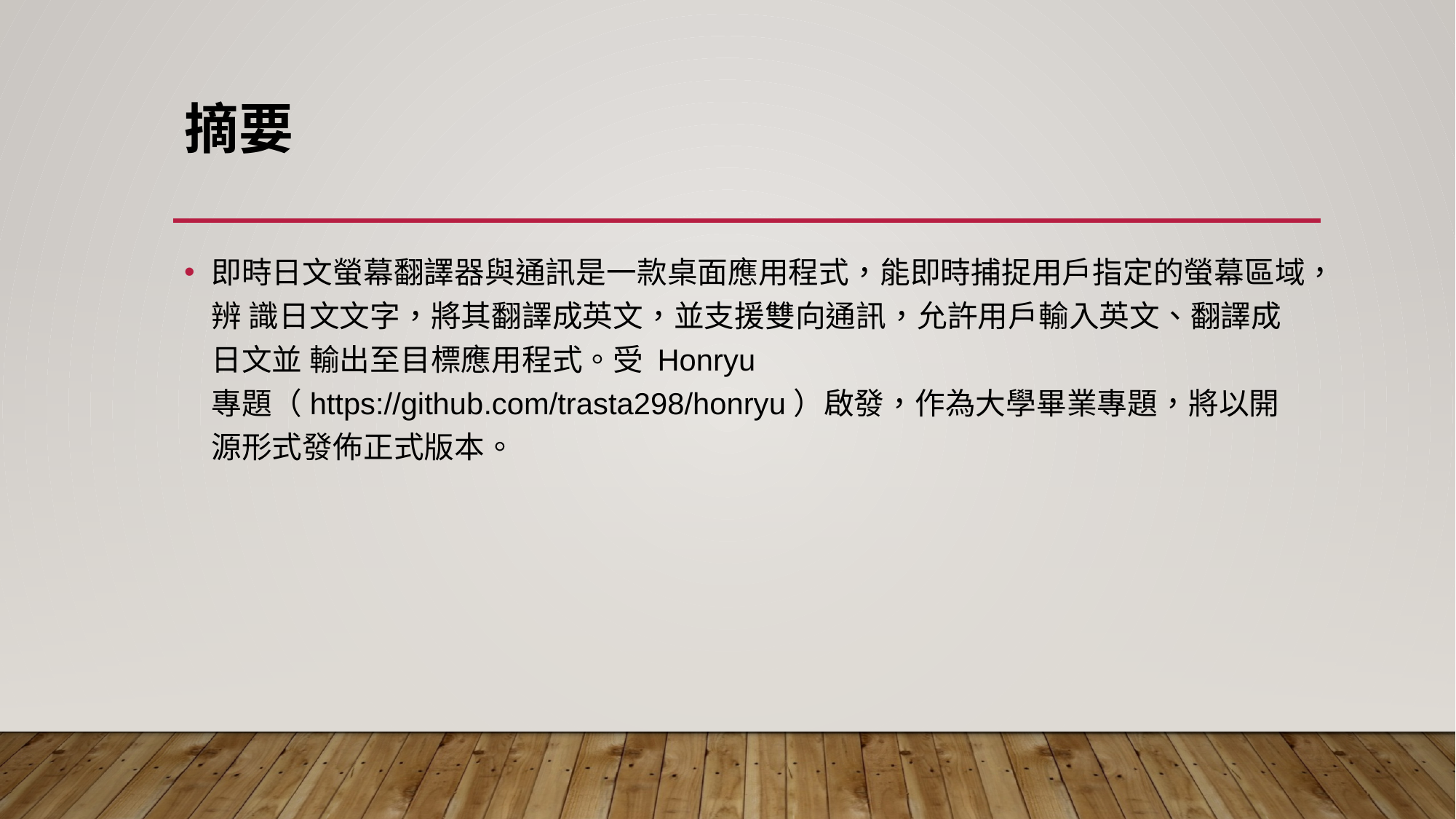

# 摘要
即時日文螢幕翻譯器與通訊是一款桌面應用程式，能即時捕捉用戶指定的螢幕區域，辨 識日文文字，將其翻譯成英文，並支援雙向通訊，允許用戶輸入英文、翻譯成日文並 輸出至目標應用程式。受 Honryu 專題（https://github.com/trasta298/honryu）啟發，作為大學畢業專題，將以開源形式發佈正式版本。